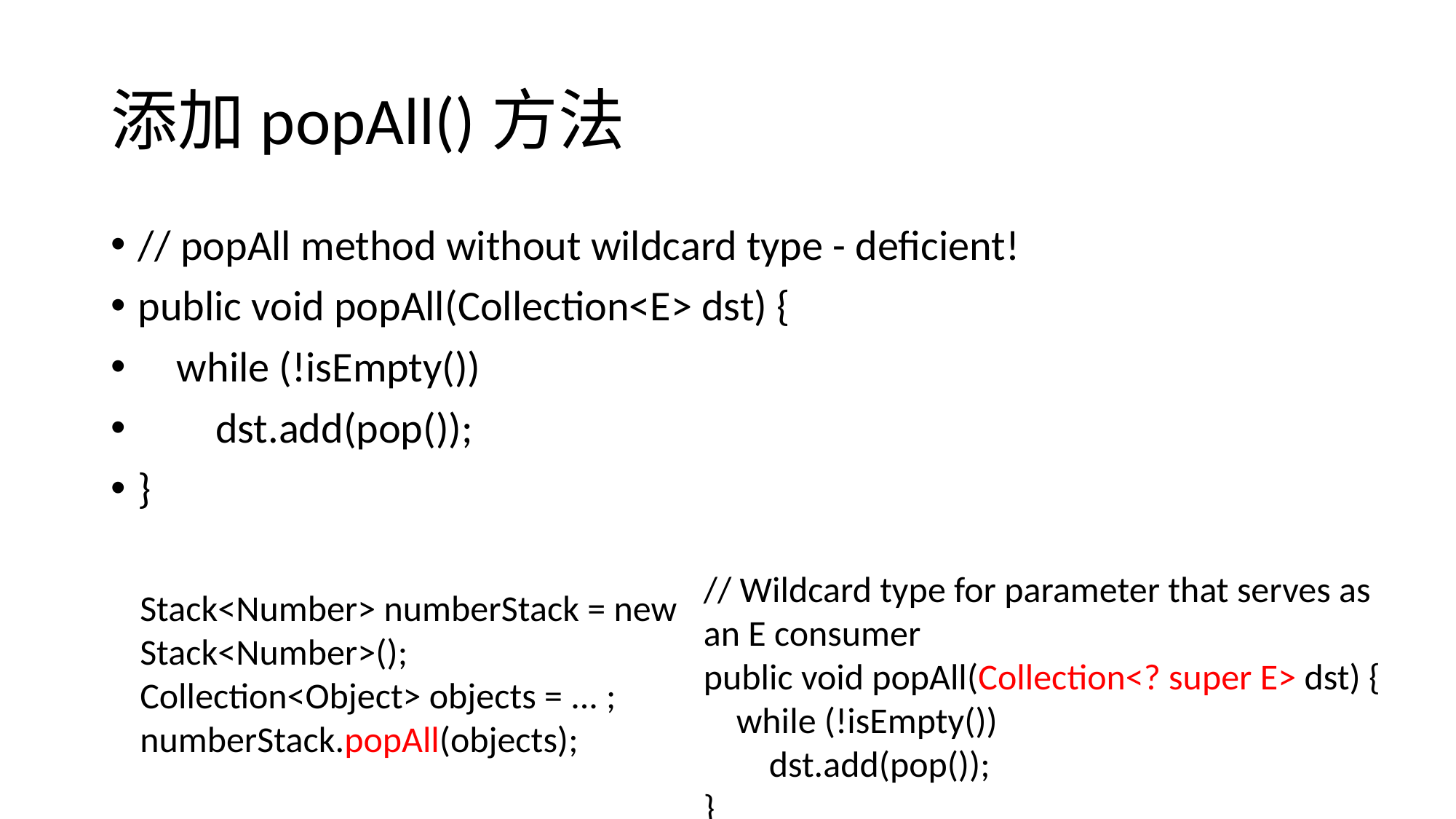

# 添加popAll()方法
// popAll method without wildcard type - deficient!
public void popAll(Collection<E> dst) {
    while (!isEmpty())
        dst.add(pop());
}
// Wildcard type for parameter that serves as an E consumer
public void popAll(Collection<? super E> dst) {
    while (!isEmpty())
        dst.add(pop());
}
Stack<Number> numberStack = new Stack<Number>();
Collection<Object> objects = ... ;
numberStack.popAll(objects);